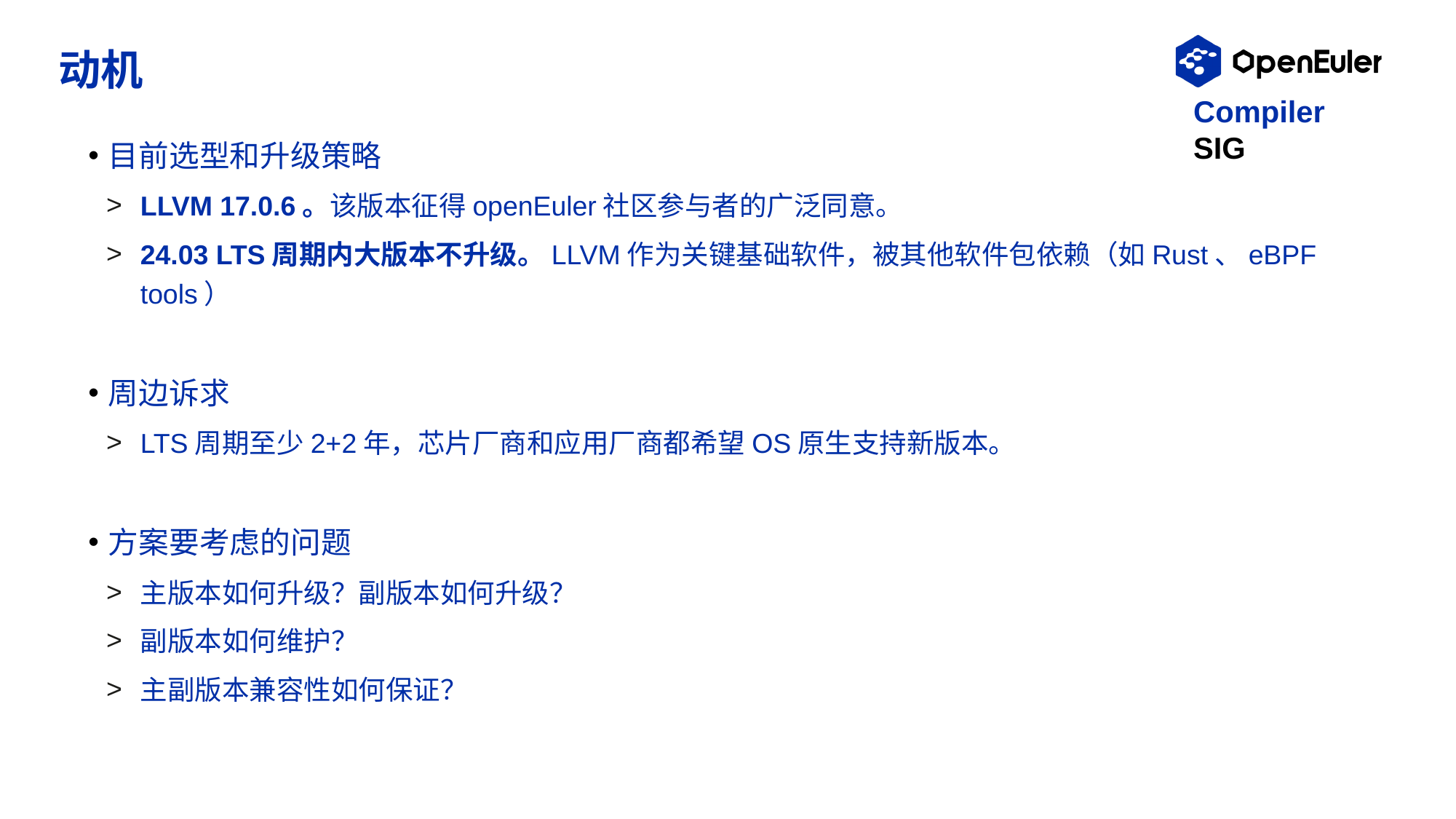

# 动机
目前选型和升级策略
LLVM 17.0.6。该版本征得openEuler社区参与者的广泛同意。
24.03 LTS周期内大版本不升级。LLVM作为关键基础软件，被其他软件包依赖（如Rust、eBPF tools）

周边诉求
LTS周期至少2+2年，芯片厂商和应用厂商都希望OS原生支持新版本。

方案要考虑的问题
主版本如何升级？副版本如何升级？
副版本如何维护？
主副版本兼容性如何保证？